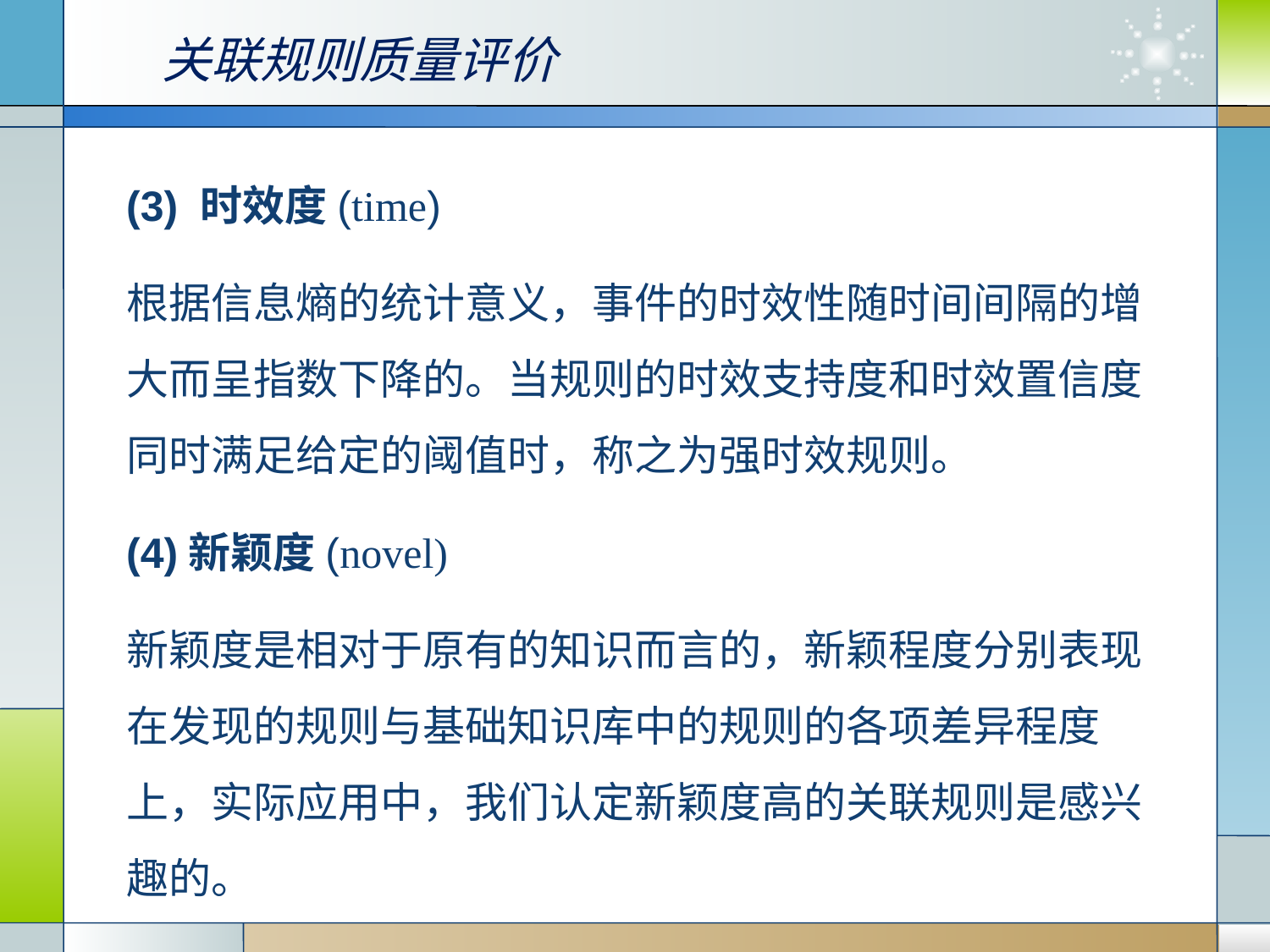

关联规则质量评价
(3) 时效度(time)
根据信息熵的统计意义，事件的时效性随时间间隔的增大而呈指数下降的。当规则的时效支持度和时效置信度同时满足给定的阈值时，称之为强时效规则。
(4)新颖度(novel)
新颖度是相对于原有的知识而言的，新颖程度分别表现在发现的规则与基础知识库中的规则的各项差异程度上，实际应用中，我们认定新颖度高的关联规则是感兴趣的。